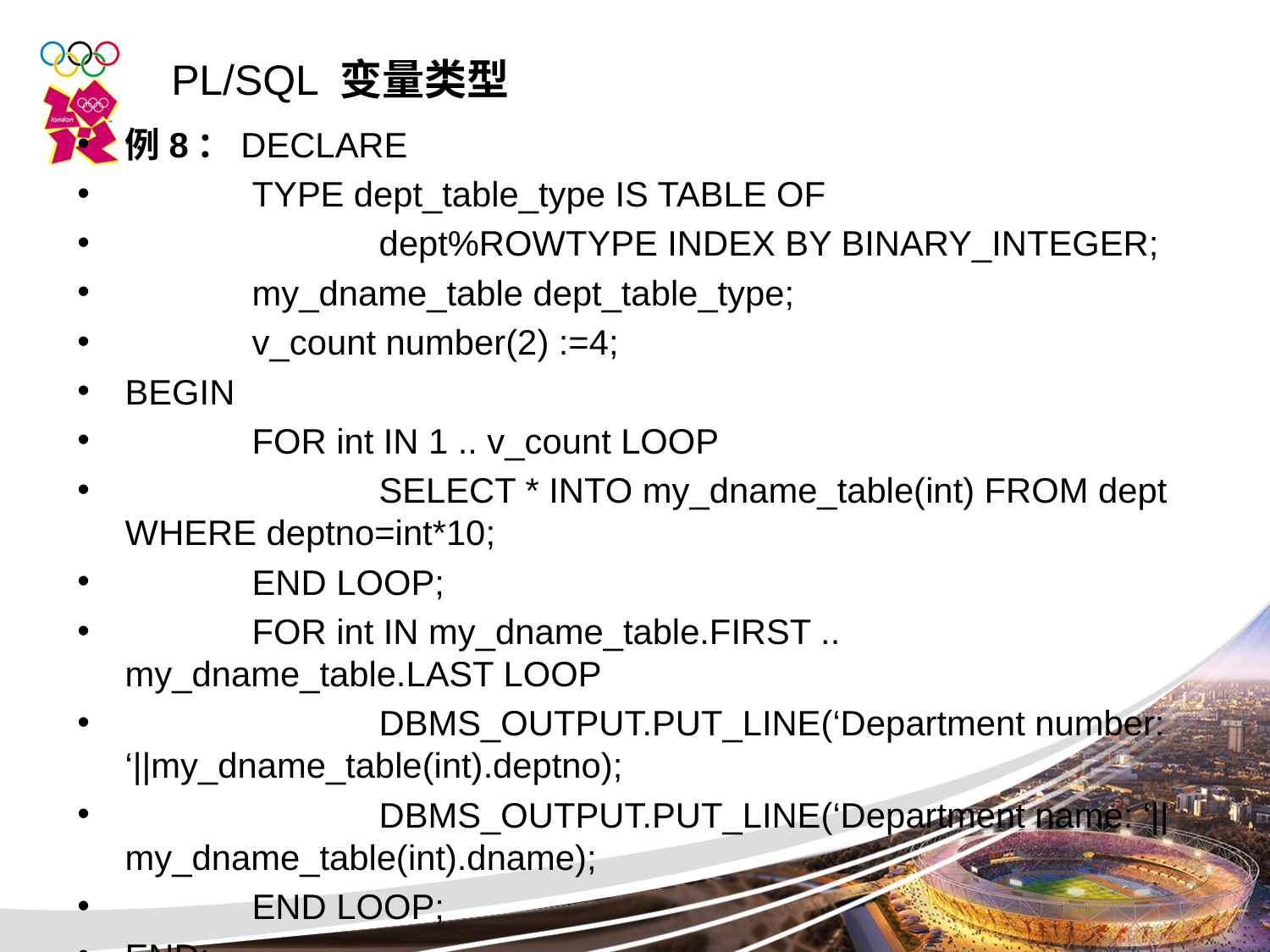

PL/SQL 变量类型
例8：DECLARE
	TYPE dept_table_type IS TABLE OF
		dept%ROWTYPE INDEX BY BINARY_INTEGER;
	my_dname_table dept_table_type;
	v_count number(2) :=4;
BEGIN
	FOR int IN 1 .. v_count LOOP
		SELECT * INTO my_dname_table(int) FROM dept WHERE deptno=int*10;
	END LOOP;
	FOR int IN my_dname_table.FIRST .. my_dname_table.LAST LOOP
		DBMS_OUTPUT.PUT_LINE(‘Department number: ‘||my_dname_table(int).deptno);
		DBMS_OUTPUT.PUT_LINE(‘Department name: ‘|| my_dname_table(int).dname);
	END LOOP;
END;